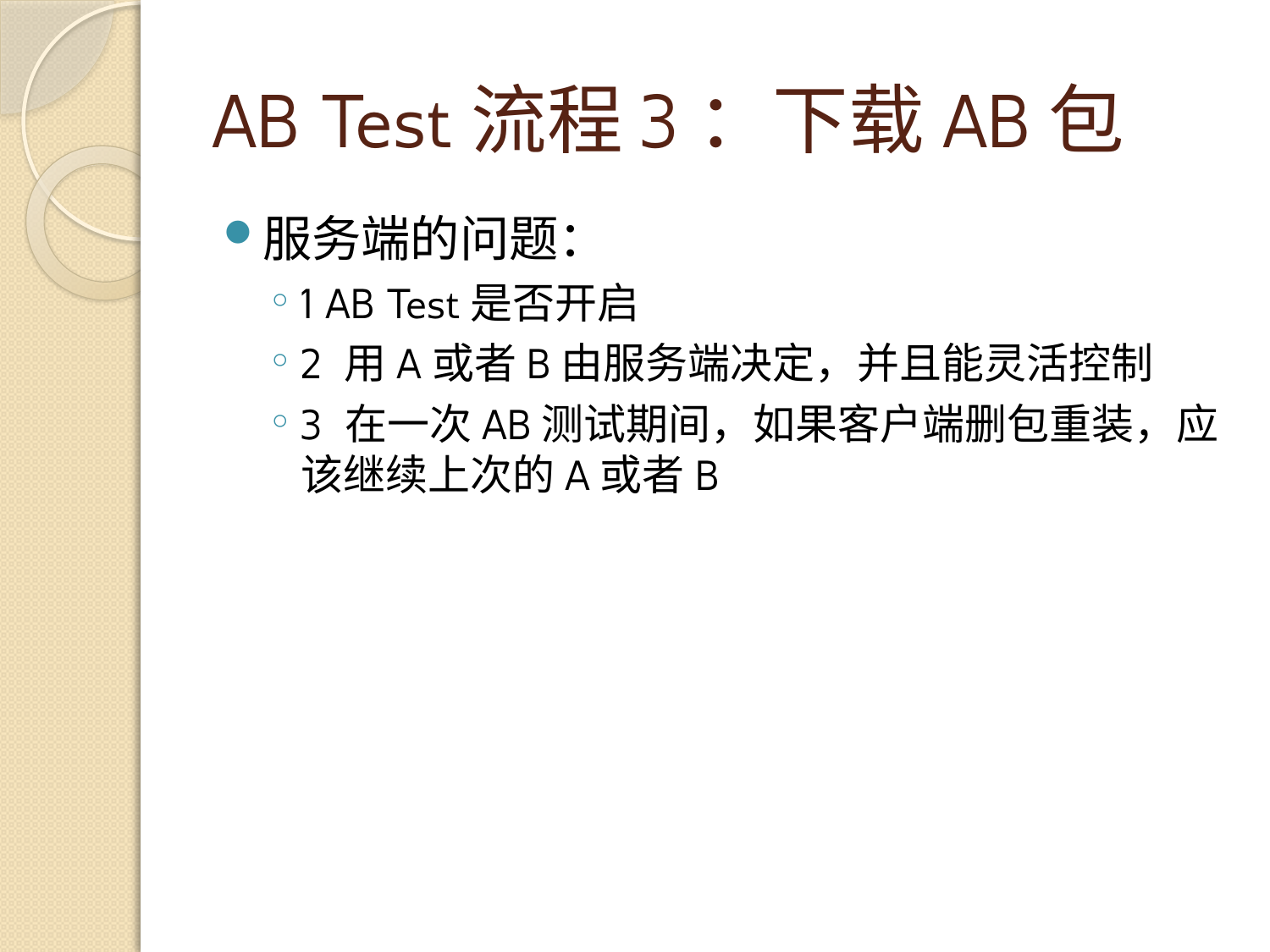

# AB Test流程3：下载AB包
服务端的问题：
1 AB Test是否开启
2 用A或者B由服务端决定，并且能灵活控制
3 在一次AB测试期间，如果客户端删包重装，应该继续上次的A或者B